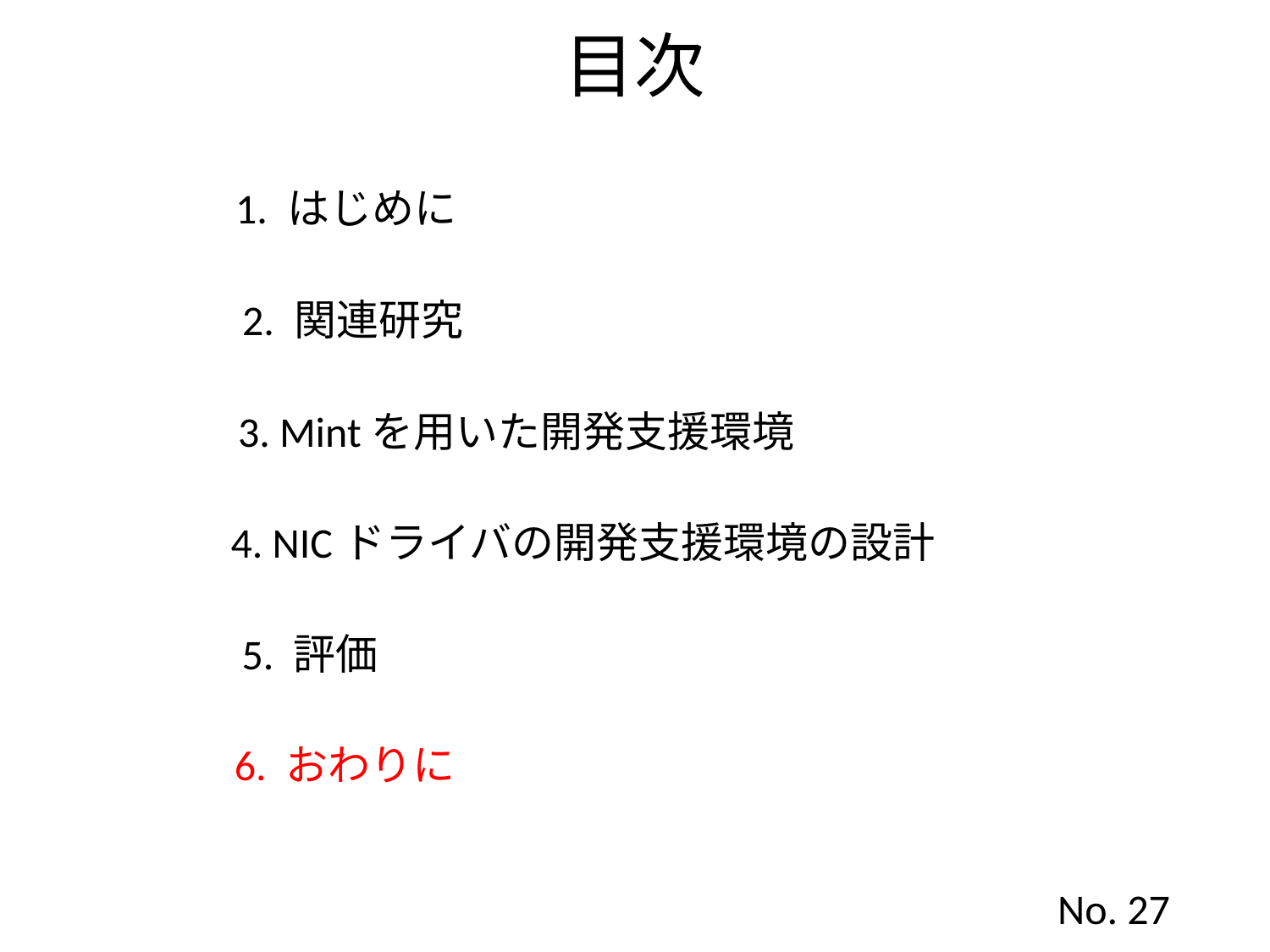

目次
1. はじめに
2. 関連研究
3. Mintを用いた開発支援環境
4. NICドライバの開発支援環境の設計
5. 評価
6. おわりに
No. 27